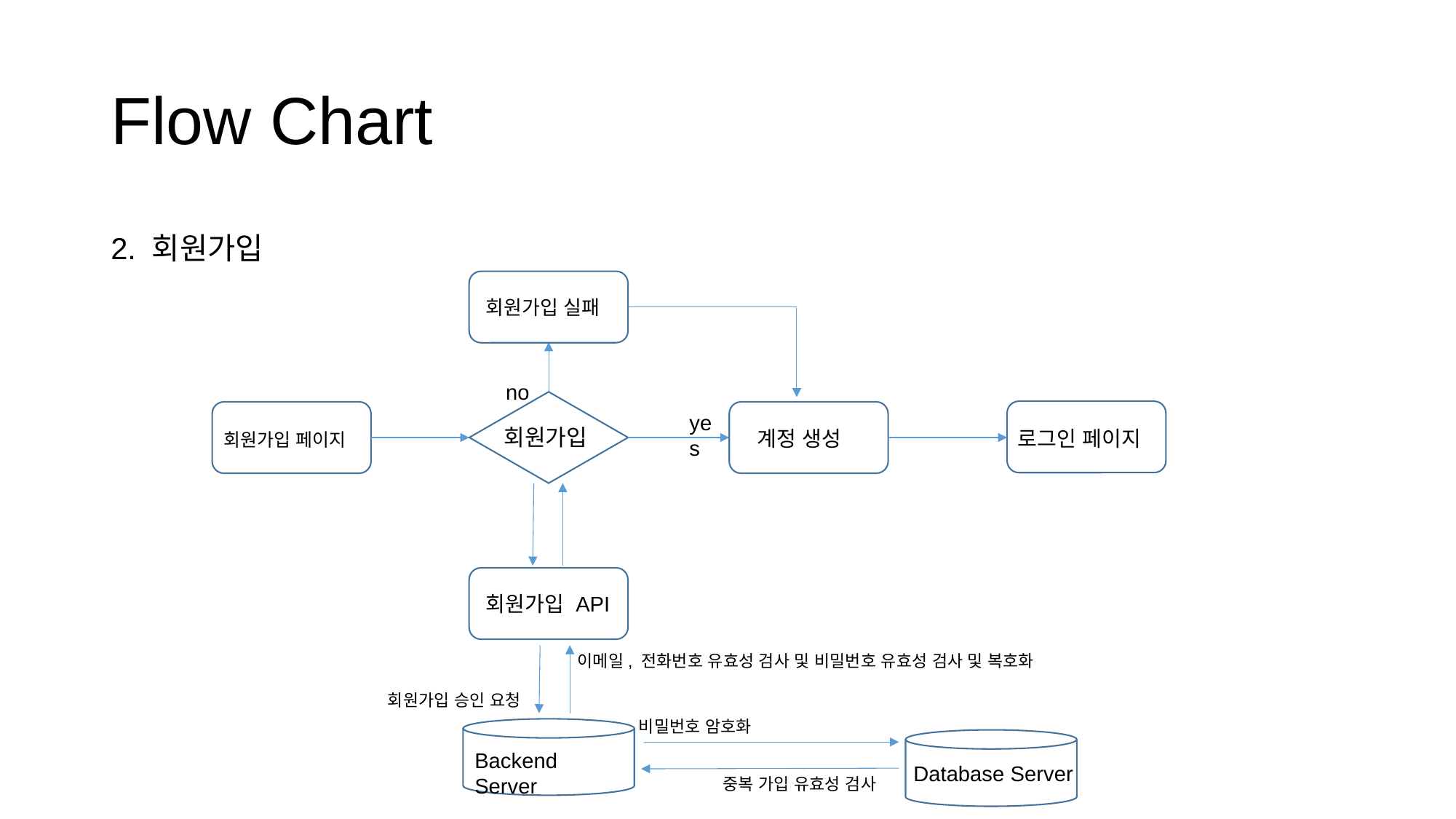

# Flow Chart
2. 회원가입

회원가입 실패
no

yes
회원가입
로그인 페이지
계정 생성
회원가입 페이지

회원가입 API
이메일, 전화번호 유효성 검사 및 비밀번호 유효성 검사 및 복호화
회원가입 승인 요청
비밀번호 암호화

Backend Server
Database Server
중복 가입 유효성 검사